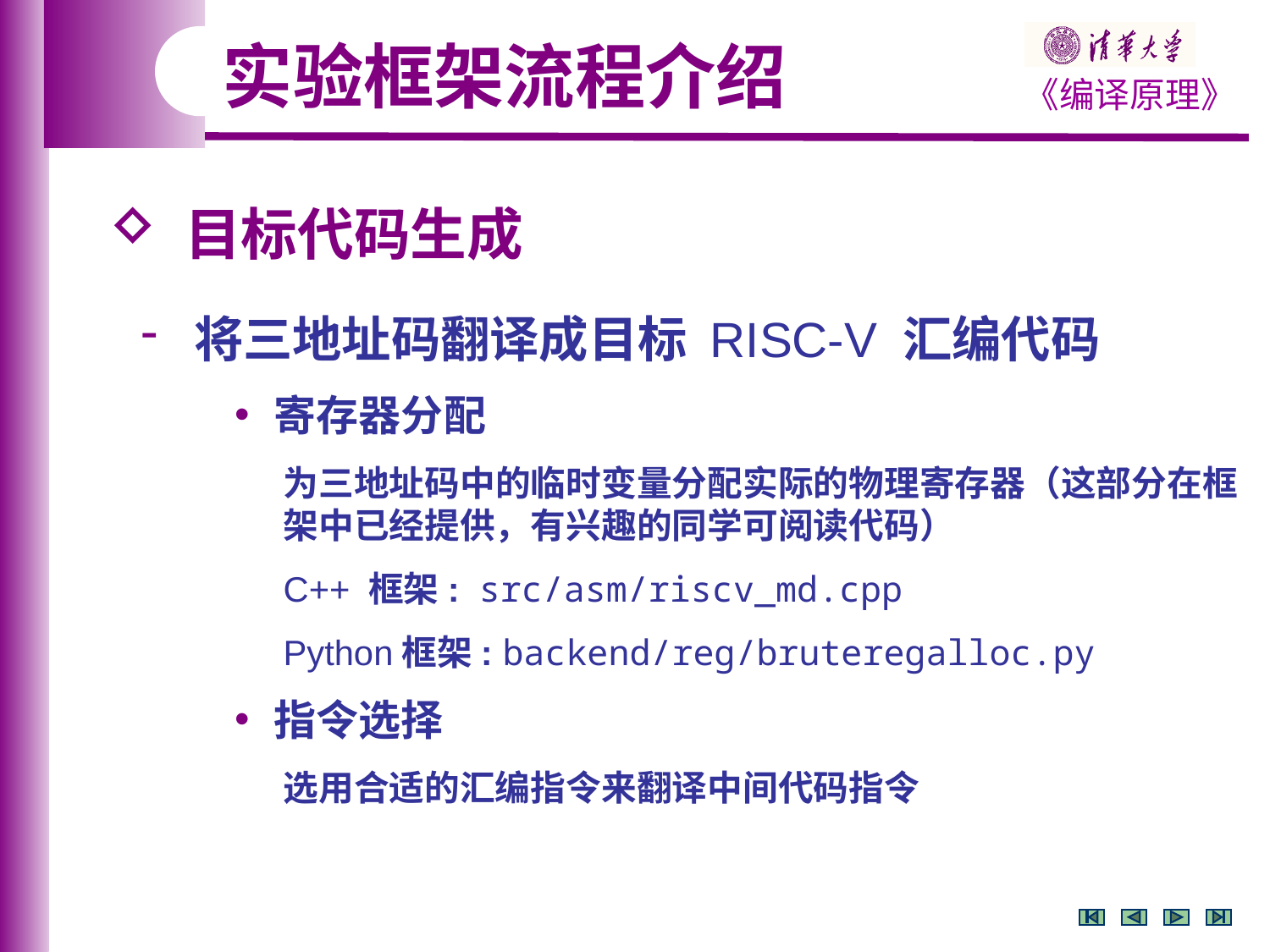

实验框架流程介绍
 目标代码生成

 将三地址码翻译成目标 RISC-V 汇编代码

寄存器分配

     为三地址码中的临时变量分配实际的物理寄存器（这部分在框
     架中已经提供，有兴趣的同学可阅读代码）

     C++ 框架:  src/asm/riscv_md.cpp

     Python框架: backend/reg/bruteregalloc.py

指令选择

     选用合适的汇编指令来翻译中间代码指令